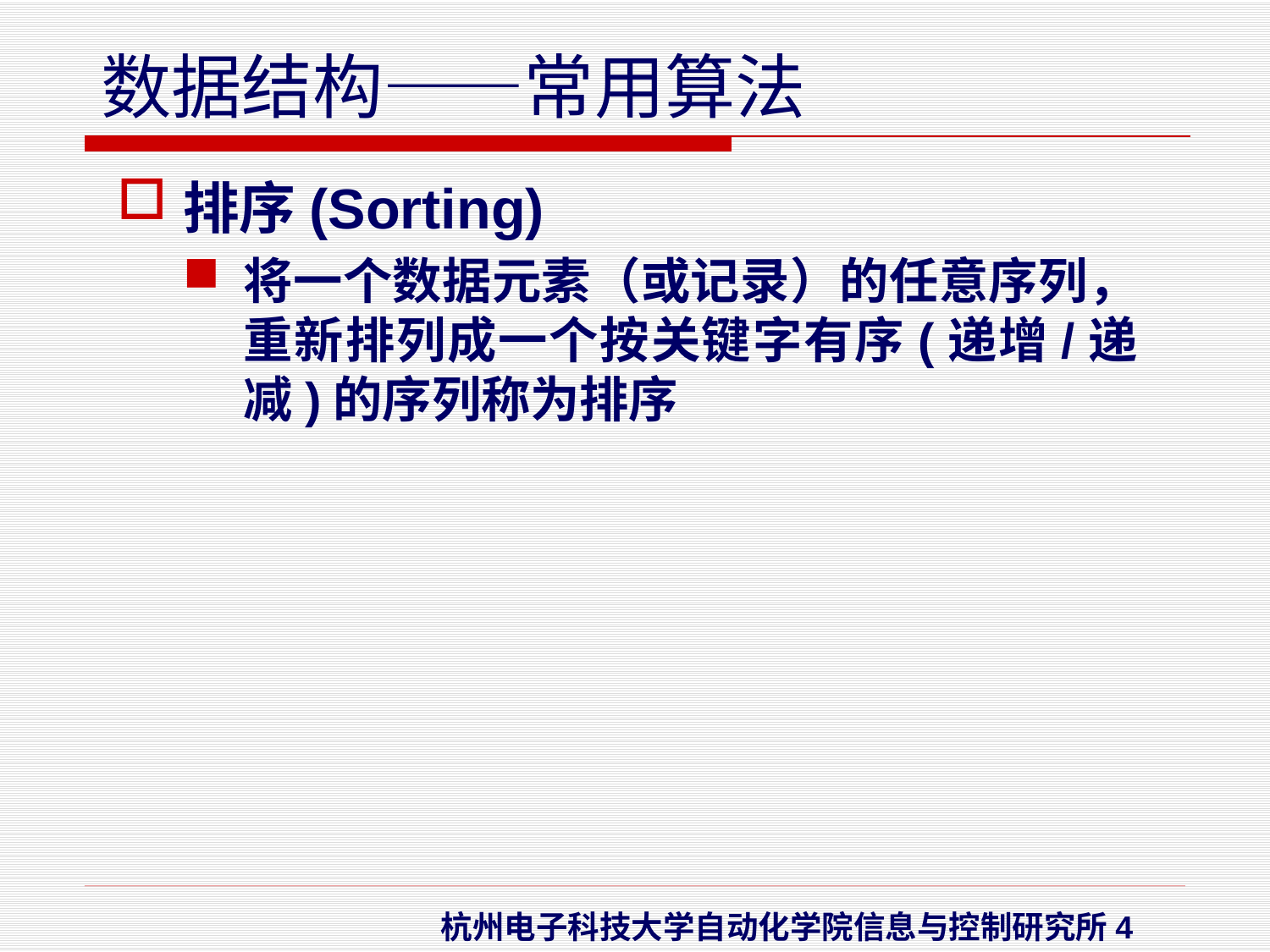

排序(Sorting)
将一个数据元素（或记录）的任意序列，重新排列成一个按关键字有序(递增/递减)的序列称为排序